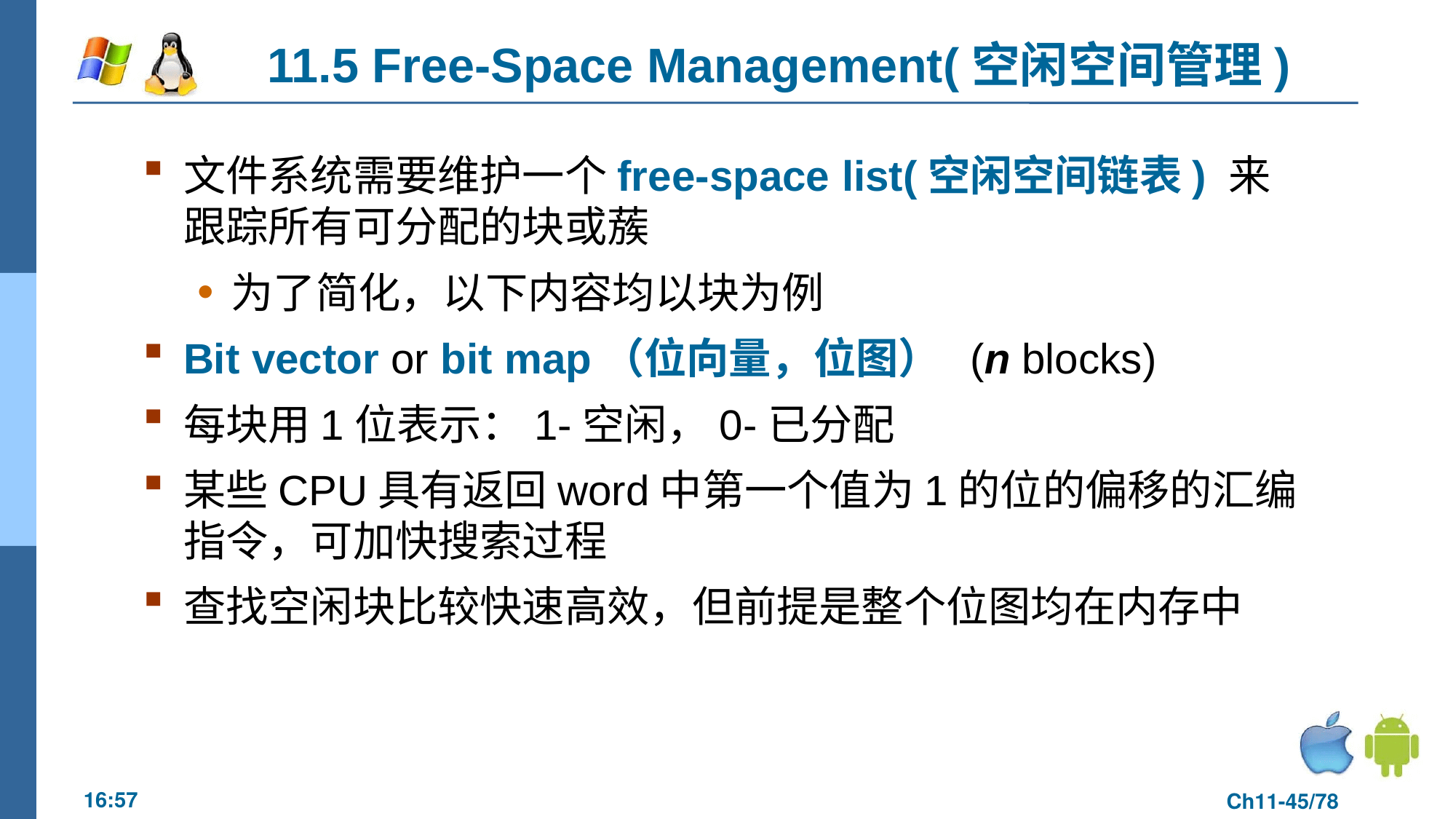

# 11.5 Free-Space Management(空闲空间管理)
文件系统需要维护一个free-space list(空闲空间链表) 来跟踪所有可分配的块或蔟
为了简化，以下内容均以块为例
Bit vector or bit map（位向量，位图）  (n blocks)
每块用1位表示：1-空闲，0-已分配
某些CPU具有返回word中第一个值为1的位的偏移的汇编指令，可加快搜索过程
查找空闲块比较快速高效，但前提是整个位图均在内存中